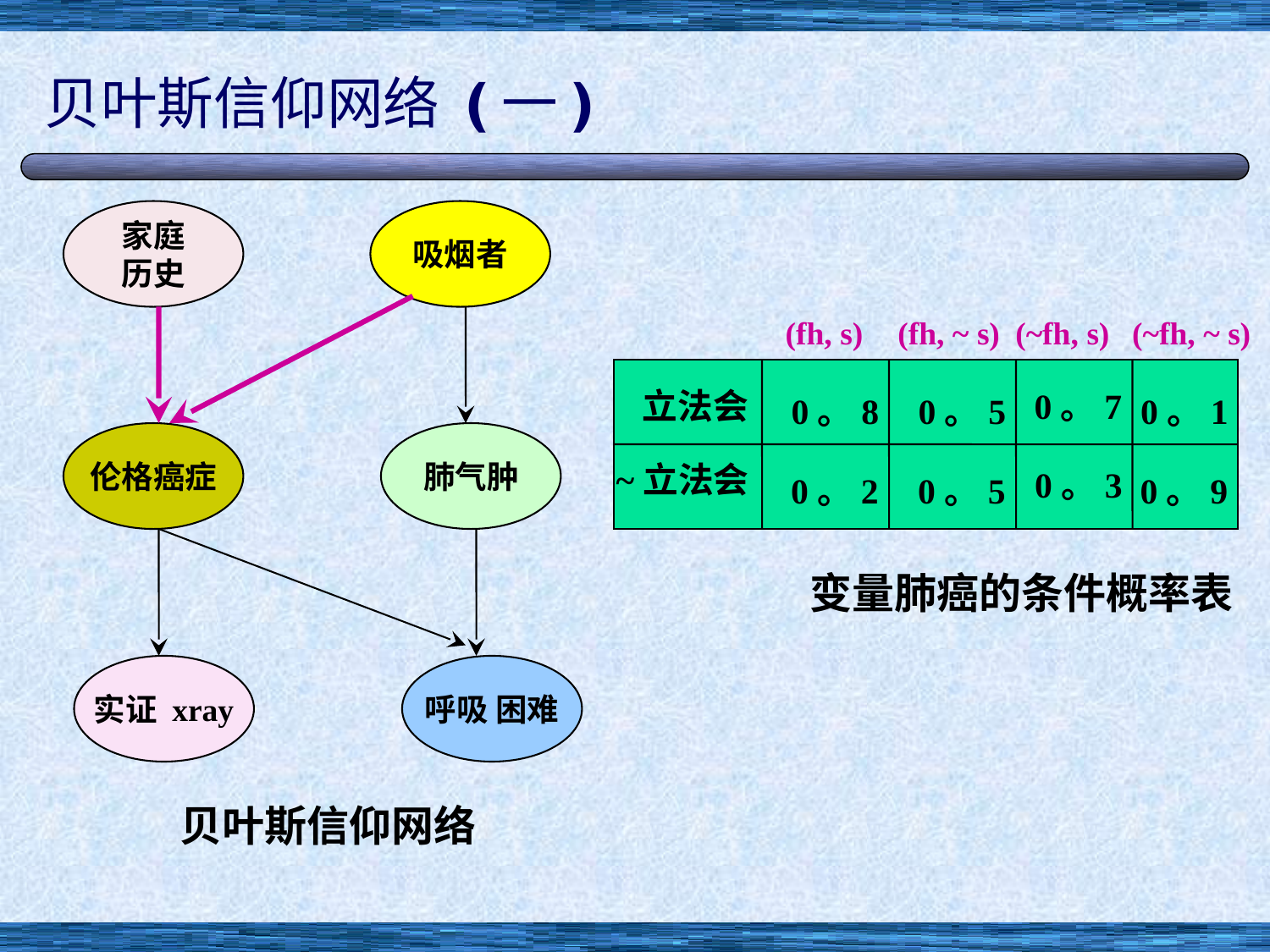

# 贝叶斯信仰网络 (一)
家庭
历史
吸烟者

(fh, s)
(fh, ~ s)
(~fh, s)
(~fh, ~ s)

立法会
0。7
0。8
0。5
0。1
伦格癌症
肺气肿

~立法会
0。3
0。2
0。5
0。9

变量肺癌的条件概率表
实证 xray
呼吸 困难
贝叶斯信仰网络